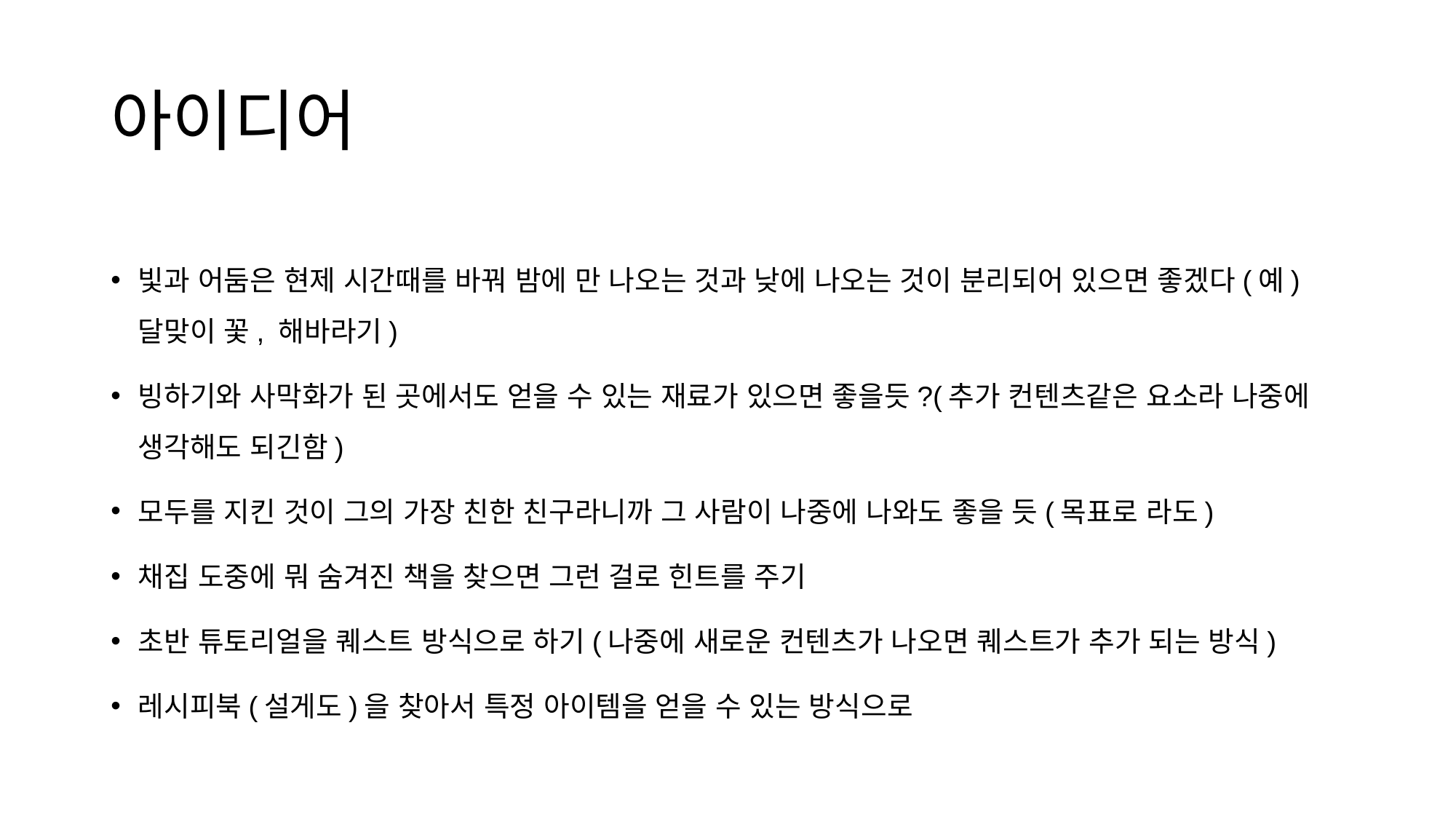

# 아이디어

빛과 어둠은 현제 시간때를 바꿔 밤에 만 나오는 것과 낮에 나오는 것이 분리되어 있으면 좋겠다(예) 달맞이 꽃, 해바라기)
빙하기와 사막화가 된 곳에서도 얻을 수 있는 재료가 있으면 좋을듯?(추가 컨텐츠같은 요소라 나중에 생각해도 되긴함)
모두를 지킨 것이 그의 가장 친한 친구라니까 그 사람이 나중에 나와도 좋을 듯(목표로 라도)
채집 도중에 뭐 숨겨진 책을 찾으면 그런 걸로 힌트를 주기
초반 튜토리얼을 퀘스트 방식으로 하기(나중에 새로운 컨텐츠가 나오면 퀘스트가 추가 되는 방식)
레시피북(설게도)을 찾아서 특정 아이템을 얻을 수 있는 방식으로